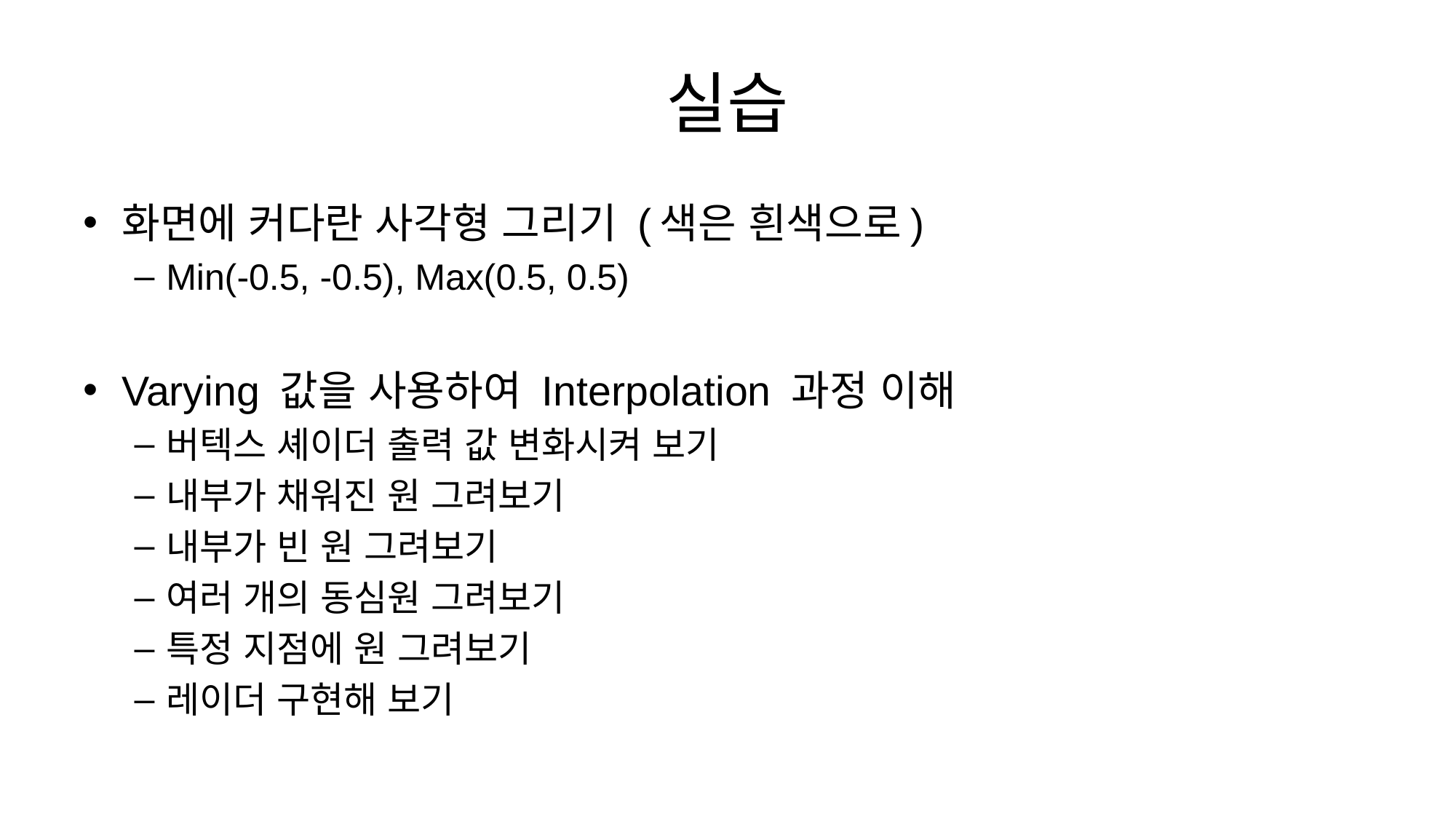

# 실습
화면에 커다란 사각형 그리기 (색은 흰색으로)
Min(-0.5, -0.5), Max(0.5, 0.5)

Varying 값을 사용하여 Interpolation 과정 이해
버텍스 셰이더 출력 값 변화시켜 보기
내부가 채워진 원 그려보기
내부가 빈 원 그려보기
여러 개의 동심원 그려보기
특정 지점에 원 그려보기
레이더 구현해 보기